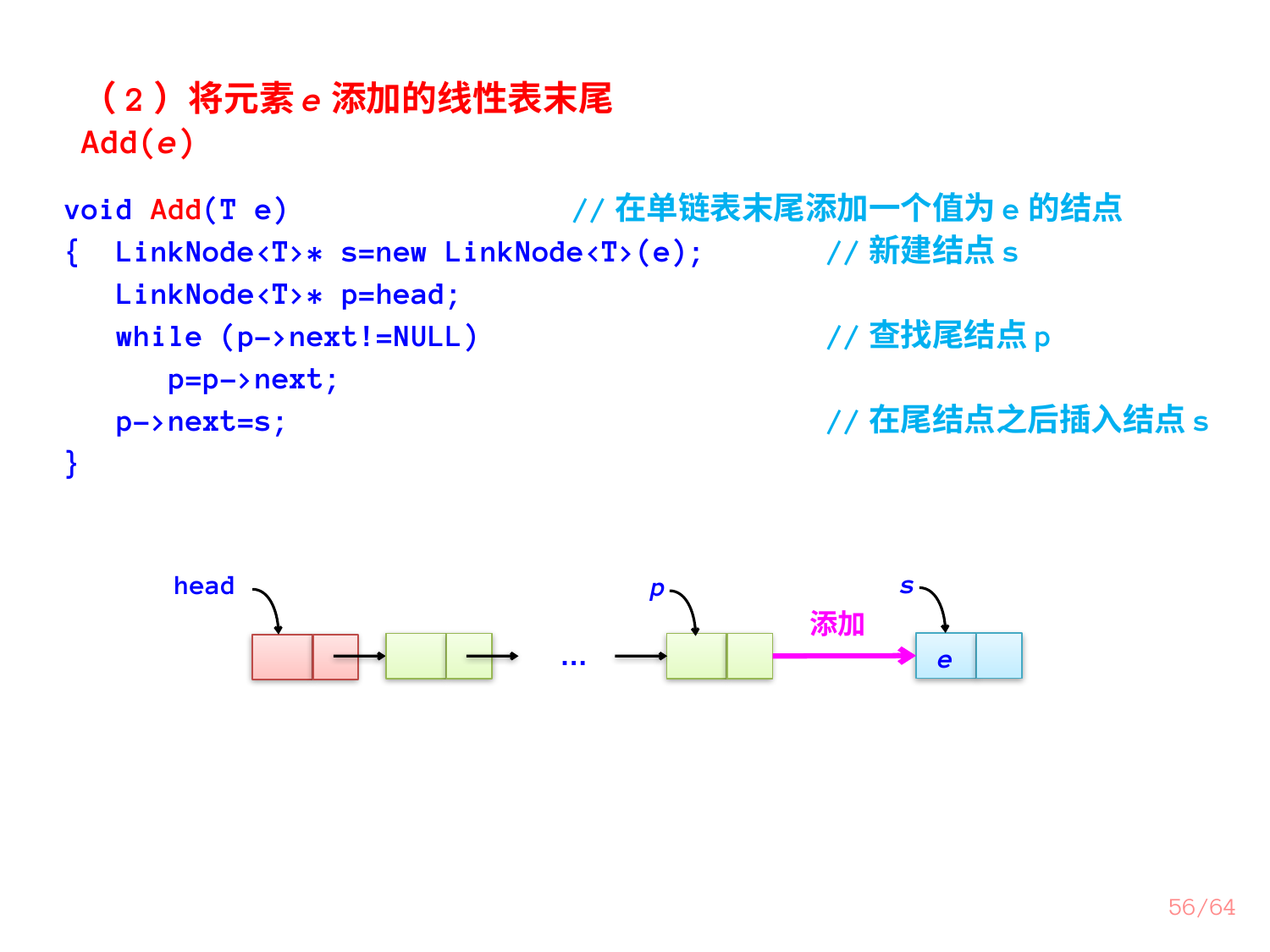

（2）将元素e添加的线性表末尾Add(e)
void Add(T e)			//在单链表末尾添加一个值为e的结点
{  LinkNode<T>* s=new LinkNode<T>(e);	//新建结点s
   LinkNode<T>* p=head;
   while (p->next!=NULL)			//查找尾结点p
      p=p->next;
   p->next=s;					//在尾结点之后插入结点s
}
s
head
p

添加
e

…

56/64